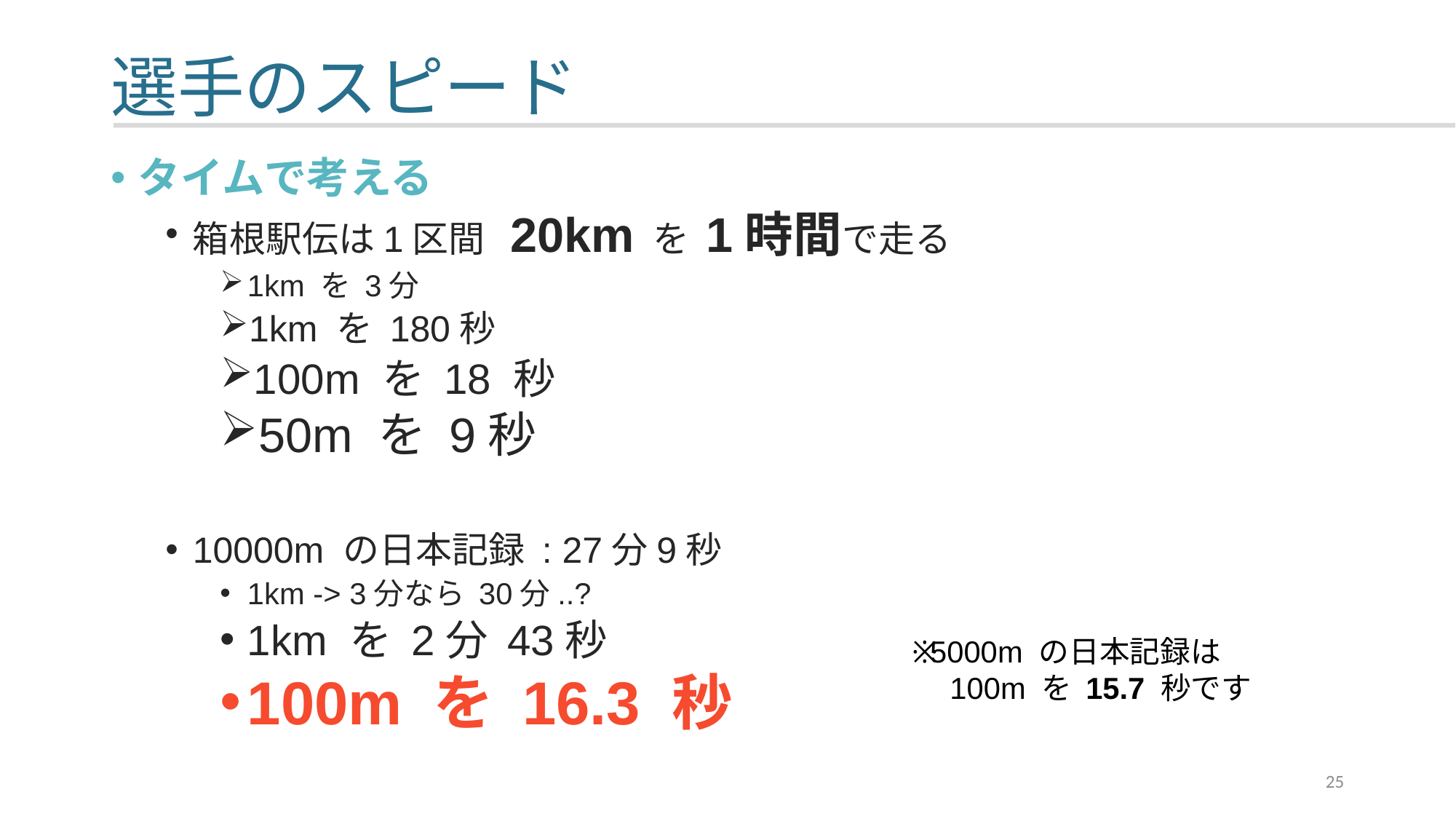

# 選手のスピード
タイムで考える
箱根駅伝は1区間  20km を 1時間で走る
1km を 3分
1km を 180秒
100m を 18 秒
50m を 9秒

10000m の日本記録 : 27分9秒
1km -> 3分なら 30分..?
1km を 2分 43秒
100m を 16.3 秒
※5000m の日本記録は
　100m を 15.7 秒です
25